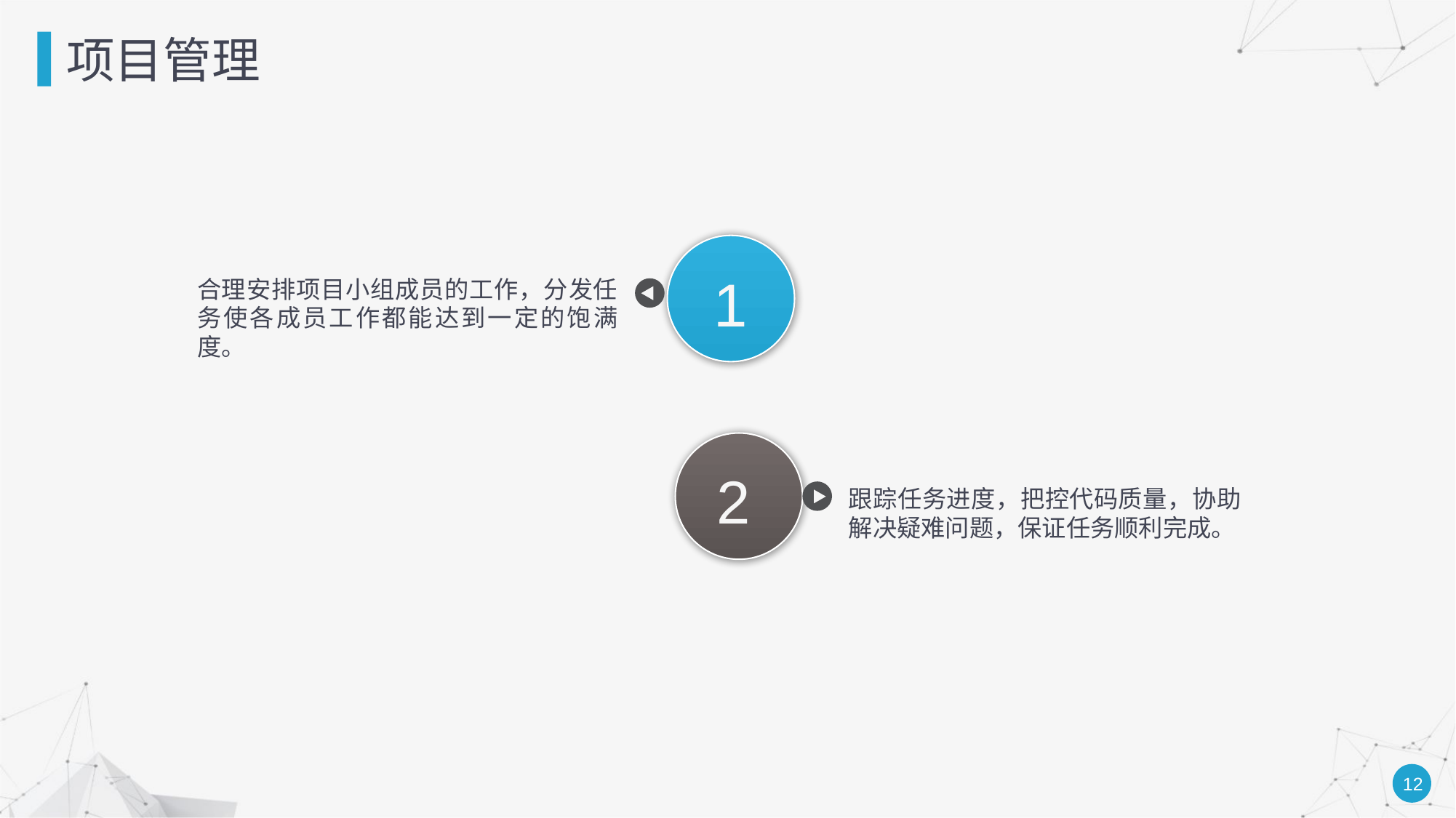

项目管理

1
合理安排项目小组成员的工作，分发任务使各成员工作都能达到一定的饱满度。

2
跟踪任务进度，把控代码质量，协助解决疑难问题，保证任务顺利完成。